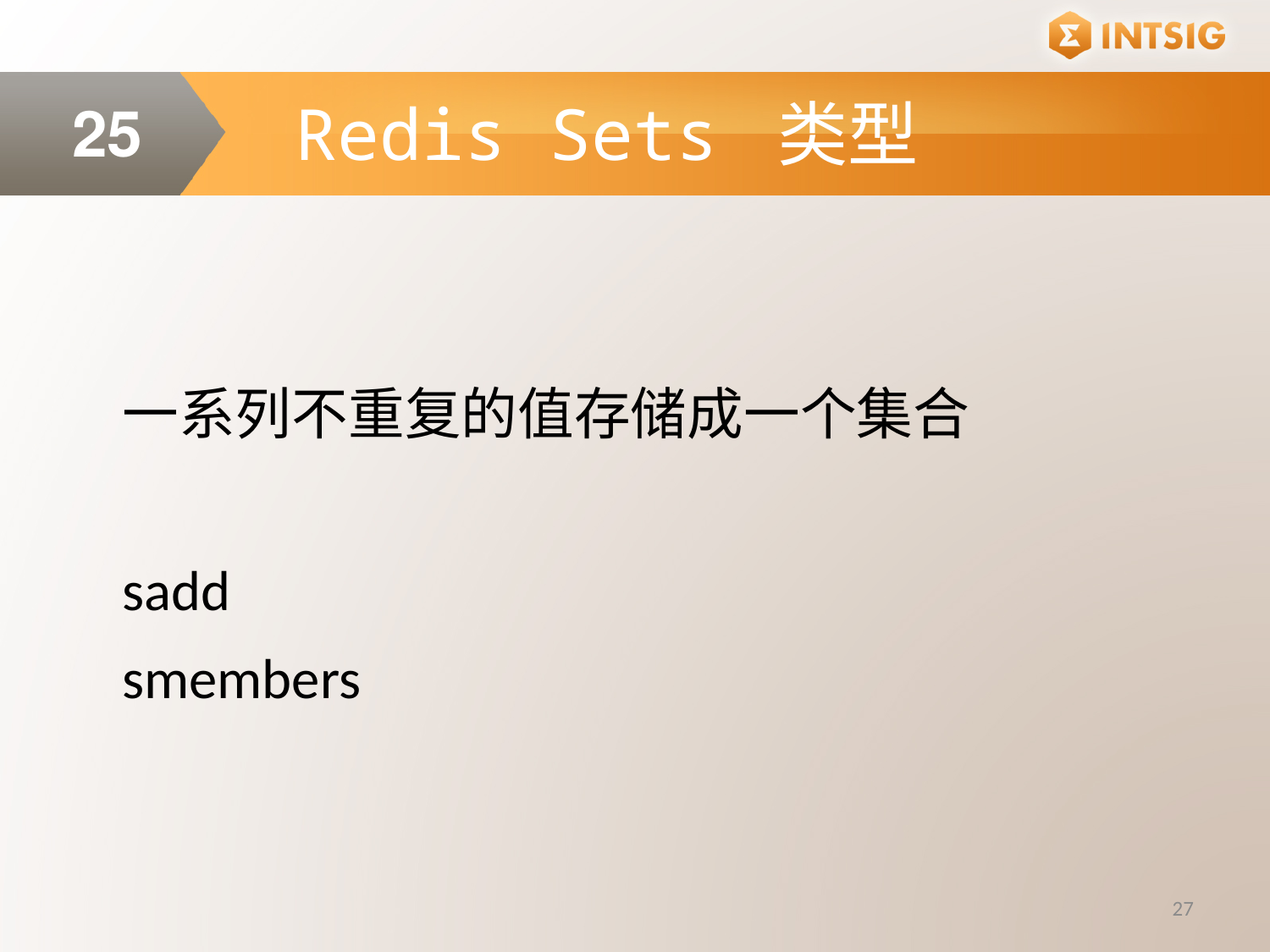

Redis Sets 类型
25
一系列不重复的值存储成一个集合

sadd
smembers
27